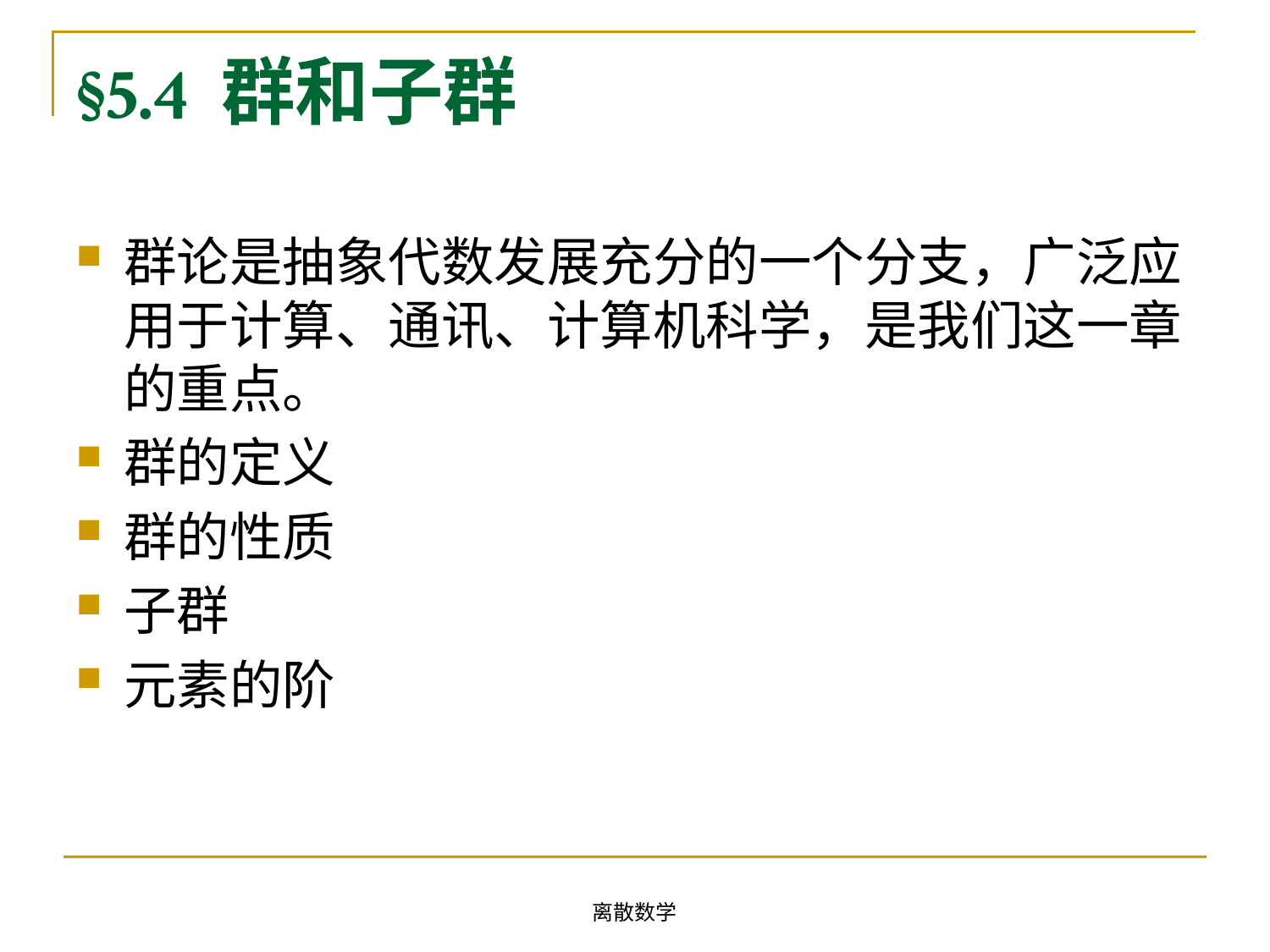

# §5.4 群和子群
群论是抽象代数发展充分的一个分支，广泛应用于计算、通讯、计算机科学，是我们这一章的重点。
群的定义
群的性质
子群
元素的阶

55
离散数学